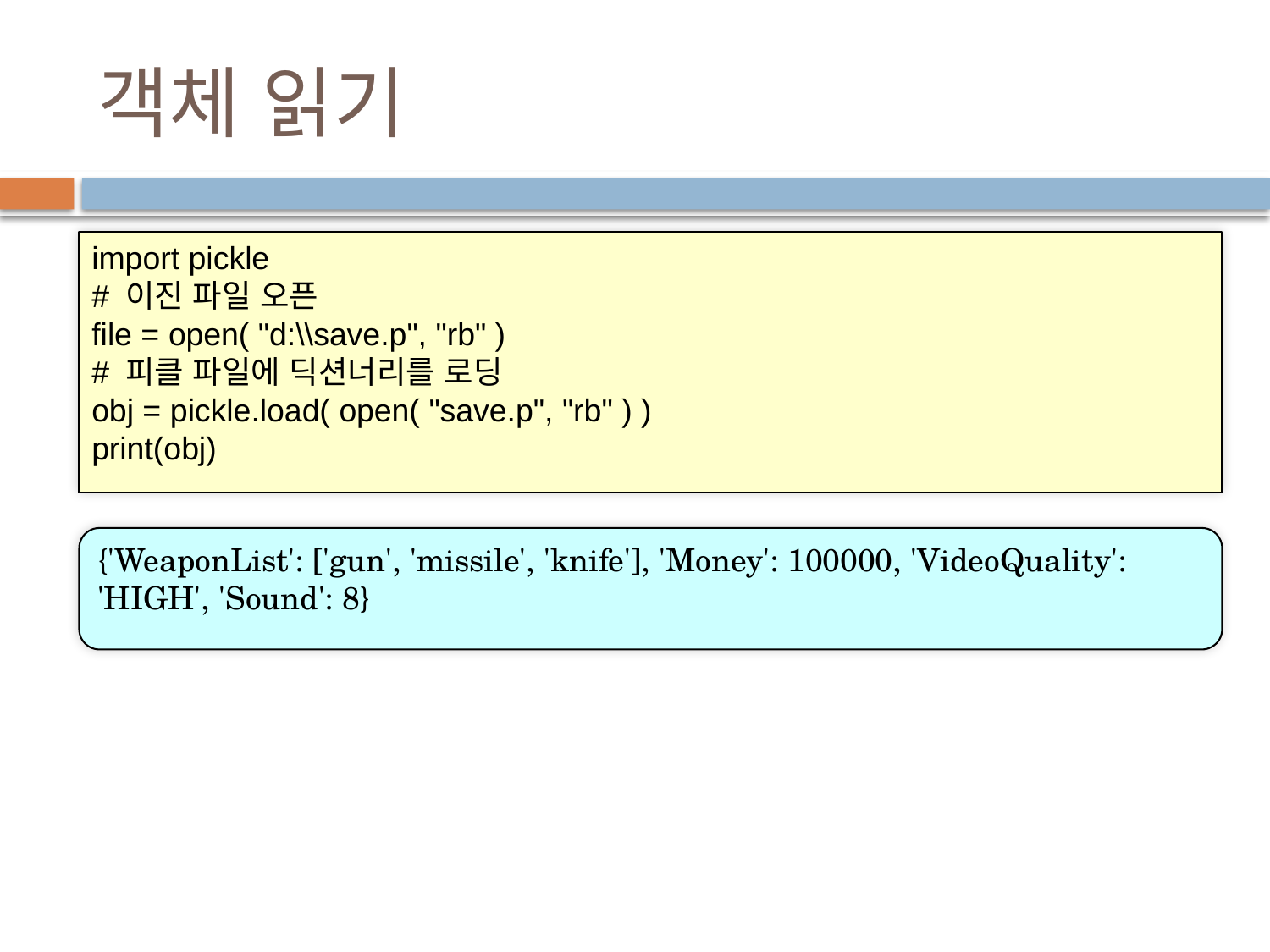

# 객체 읽기
import pickle
# 이진 파일 오픈
file = open( "d:\\save.p", "rb" )
# 피클 파일에 딕션너리를 로딩
obj = pickle.load( open( "save.p", "rb" ) )
print(obj)
{'WeaponList': ['gun', 'missile', 'knife'], 'Money': 100000, 'VideoQuality': 'HIGH', 'Sound': 8}